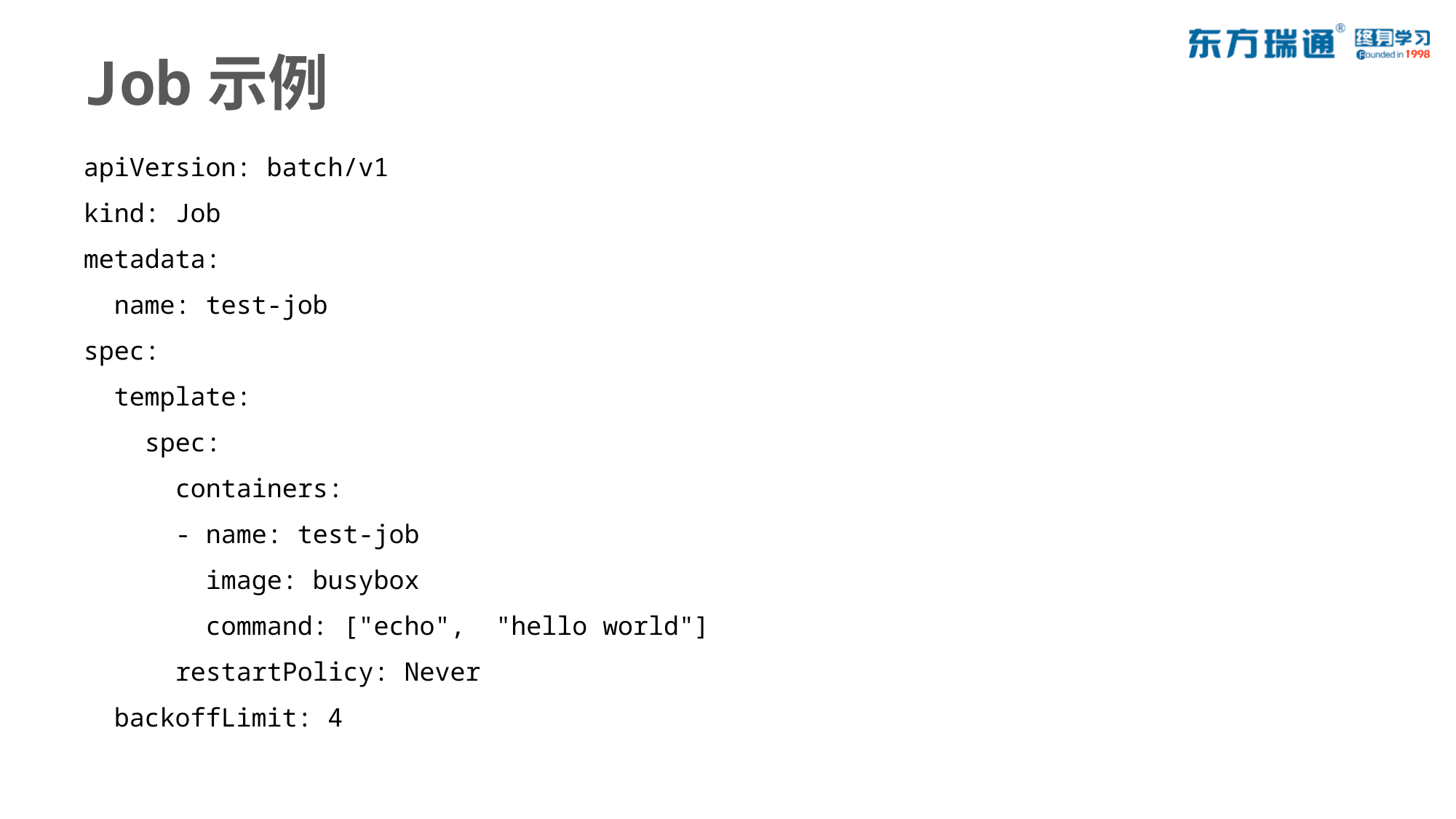

# Job示例
apiVersion: batch/v1
kind: Job
metadata:
  name: test-job
spec:
  template:
    spec:
      containers:
      - name: test-job
        image: busybox
        command: ["echo",  "hello world"]
      restartPolicy: Never
  backoffLimit: 4